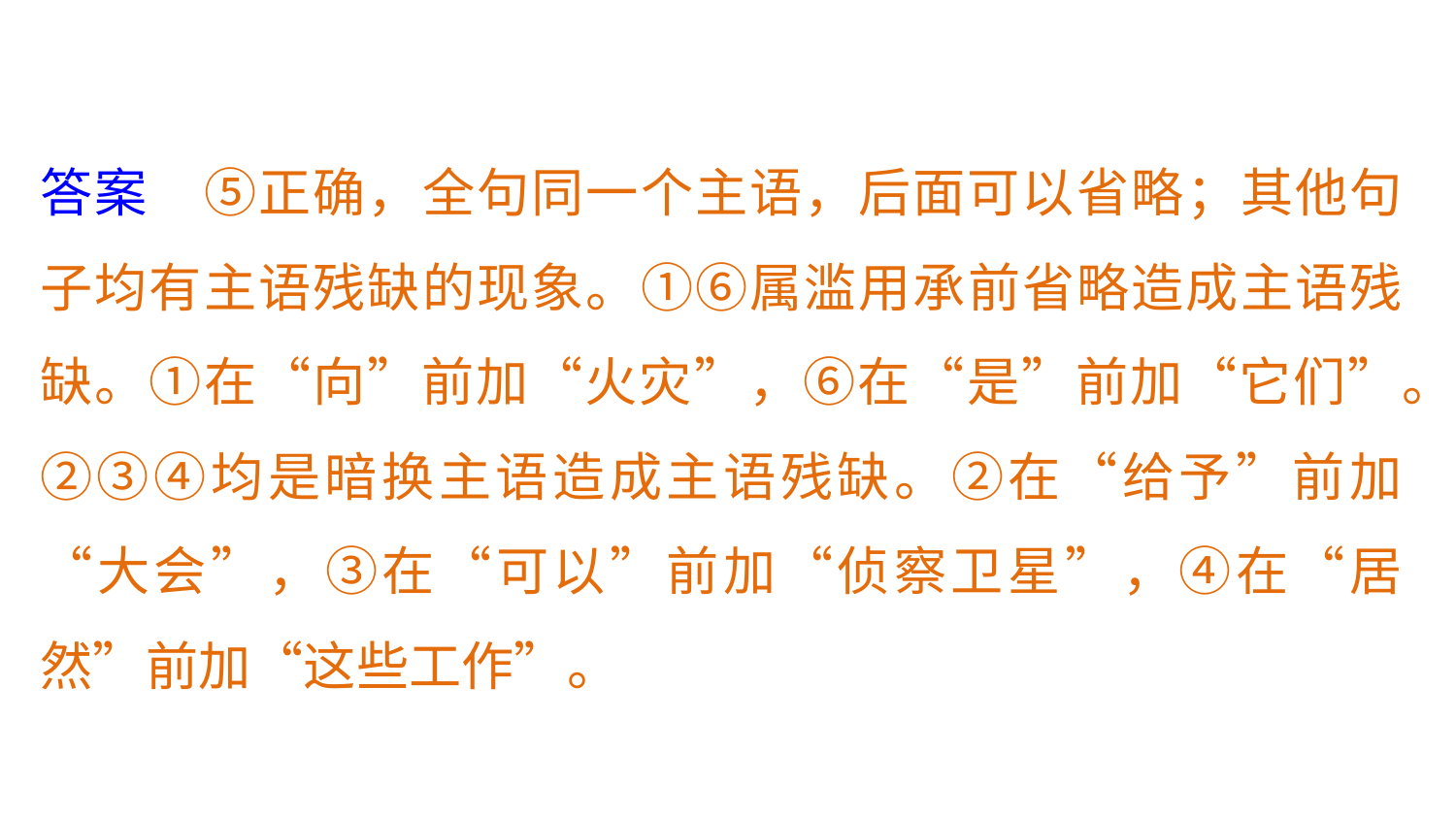

答案　⑤正确，全句同一个主语，后面可以省略；其他句子均有主语残缺的现象。①⑥属滥用承前省略造成主语残缺。①在“向”前加“火灾”，⑥在“是”前加“它们”。②③④均是暗换主语造成主语残缺。②在“给予”前加“大会”，③在“可以”前加“侦察卫星”，④在“居然”前加“这些工作”。